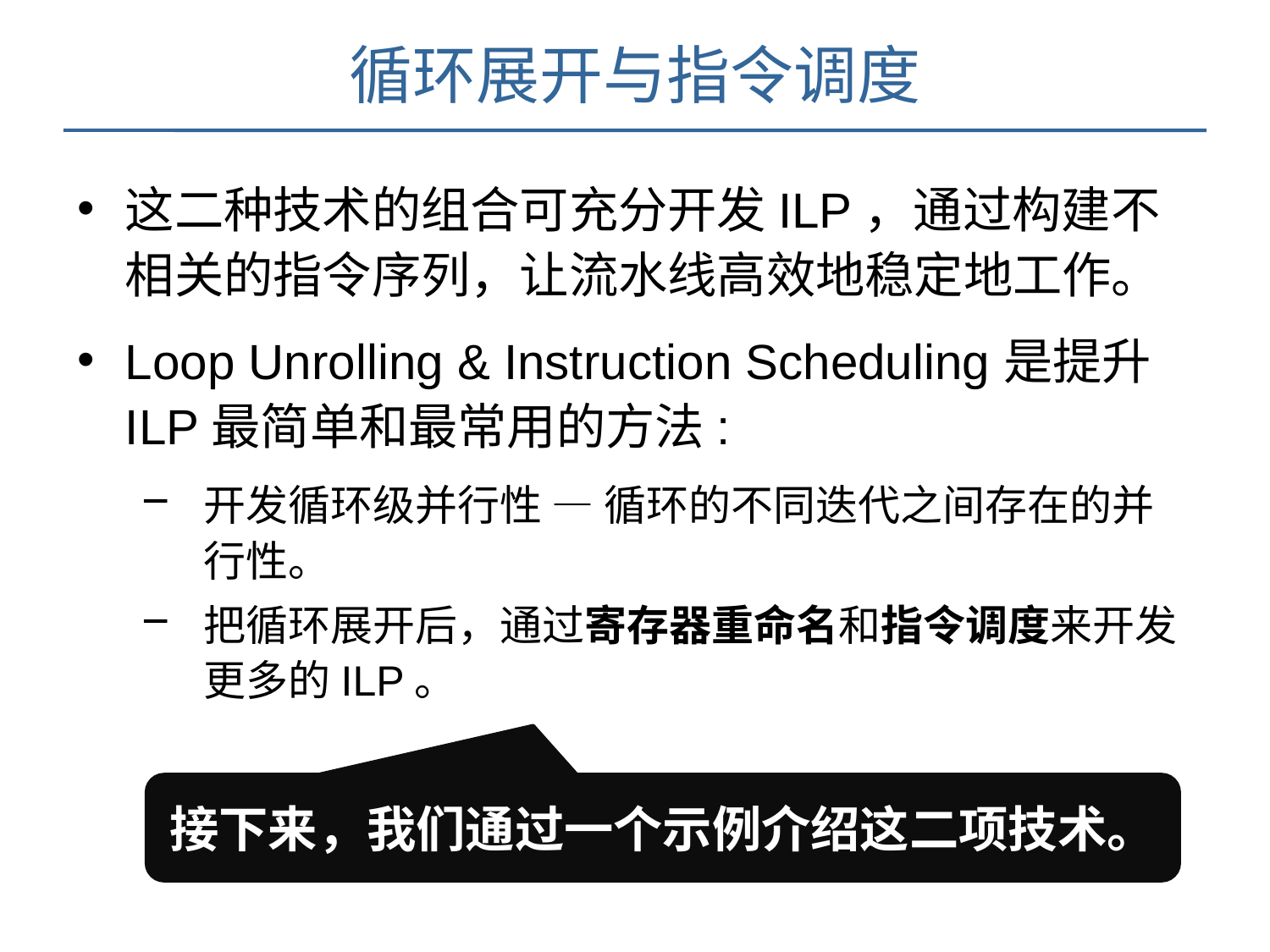

循环展开与指令调度
这二种技术的组合可充分开发ILP，通过构建不相关的指令序列，让流水线高效地稳定地工作。
Loop Unrolling & Instruction Scheduling是提升ILP最简单和最常用的方法:
开发循环级并行性 — 循环的不同迭代之间存在的并行性。
把循环展开后，通过寄存器重命名和指令调度来开发更多的ILP。
接下来，我们通过一个示例介绍这二项技术。